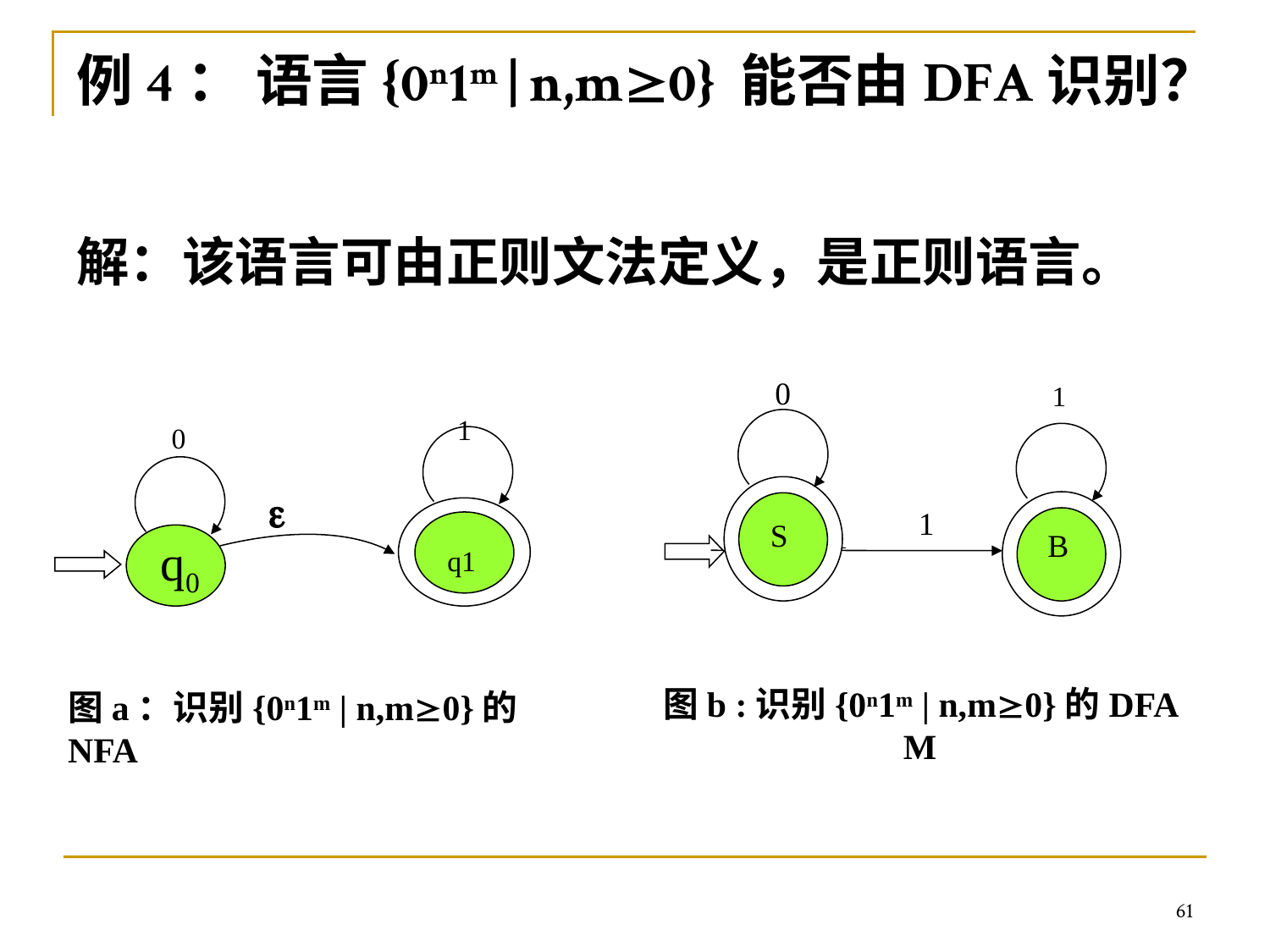

# 例4： 语言{0n1m | n,m≥0} 能否由DFA识别？
解：该语言可由正则文法定义，是正则语言。
0
1
1
0

ε

1

q1

S

1

B

q0

图b :识别{0n1m | n,m≥0}的DFA M
图a：识别{0n1m | n,m≥0}的NFA
61